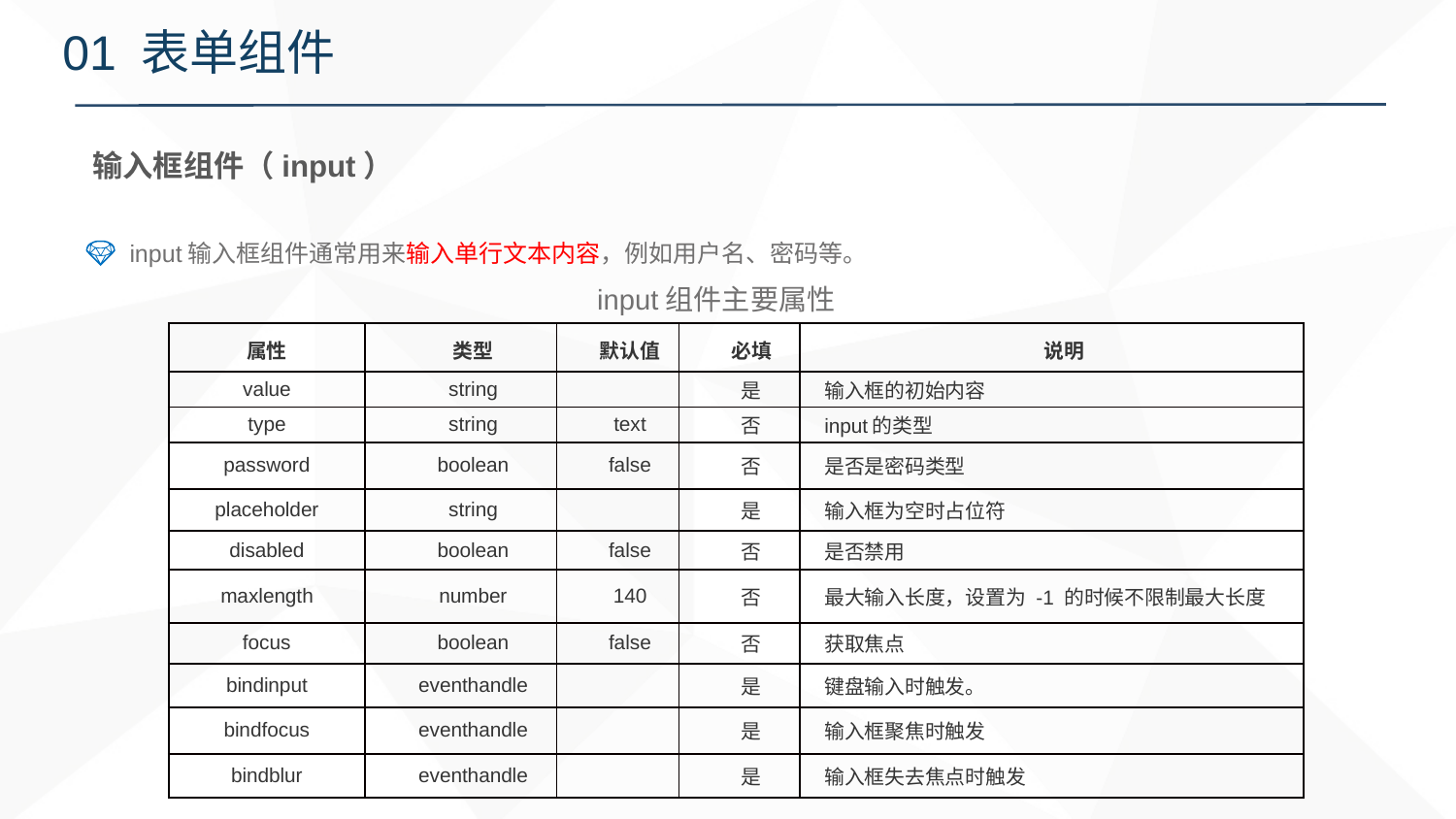

# 01 表单组件
输入框组件（input）
input输入框组件通常用来输入单行文本内容，例如用户名、密码等。

input组件主要属性
| 属性 | 类型 | 默认值 | 必填 | 说明 |
| --- | --- | --- | --- | --- |
| value | string |  | 是 | 输入框的初始内容 |
| type | string | text | 否 | input的类型 |
| password | boolean | false | 否 | 是否是密码类型 |
| placeholder | string |  | 是 | 输入框为空时占位符 |
| disabled | boolean | false | 否 | 是否禁用 |
| maxlength | number | 140 | 否 | 最大输入长度，设置为 -1 的时候不限制最大长度 |
| focus | boolean | false | 否 | 获取焦点 |
| bindinput | eventhandle |  | 是 | 键盘输入时触发。 |
| bindfocus | eventhandle |  | 是 | 输入框聚焦时触发 |
| bindblur | eventhandle |  | 是 | 输入框失去焦点时触发 |